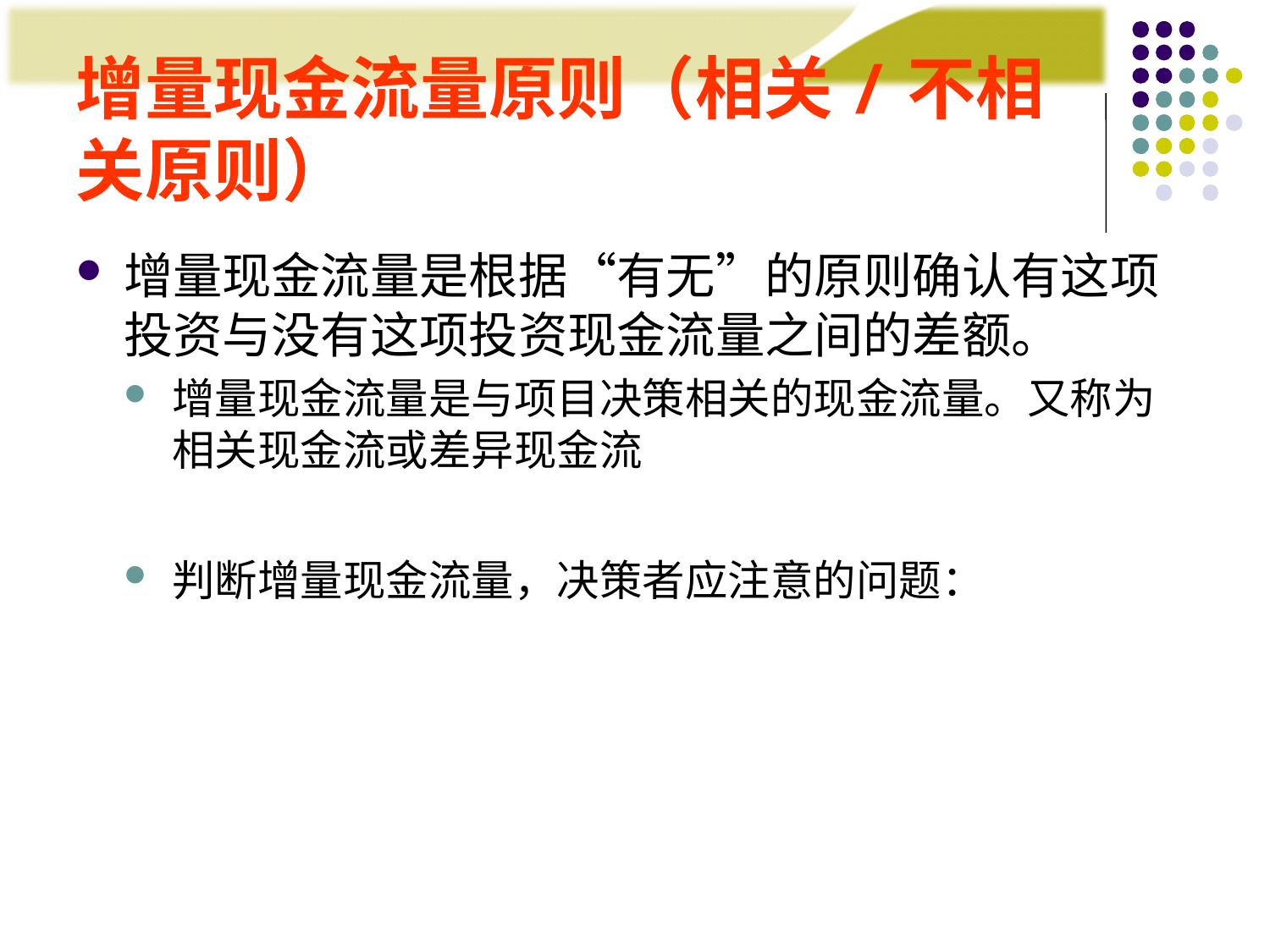

# 增量现金流量原则（相关/不相关原则）
增量现金流量是根据“有无”的原则确认有这项投资与没有这项投资现金流量之间的差额。
增量现金流量是与项目决策相关的现金流量。又称为相关现金流或差异现金流

判断增量现金流量，决策者应注意的问题：